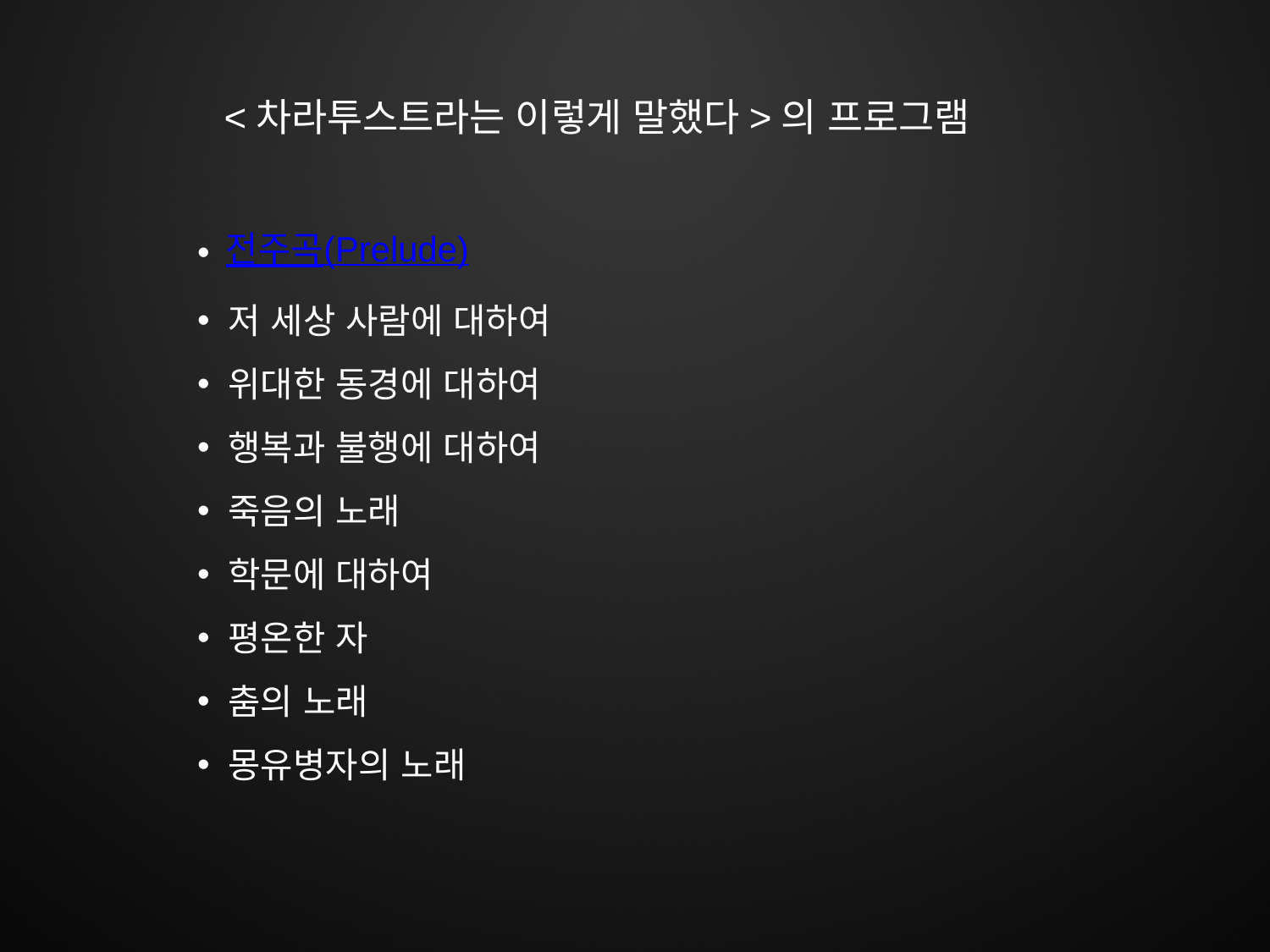

<차라투스트라는 이렇게 말했다>의 프로그램

 전주곡(Prelude)
 저 세상 사람에 대하여
 위대한 동경에 대하여
 행복과 불행에 대하여
 죽음의 노래
 학문에 대하여
 평온한 자
 춤의 노래
 몽유병자의 노래